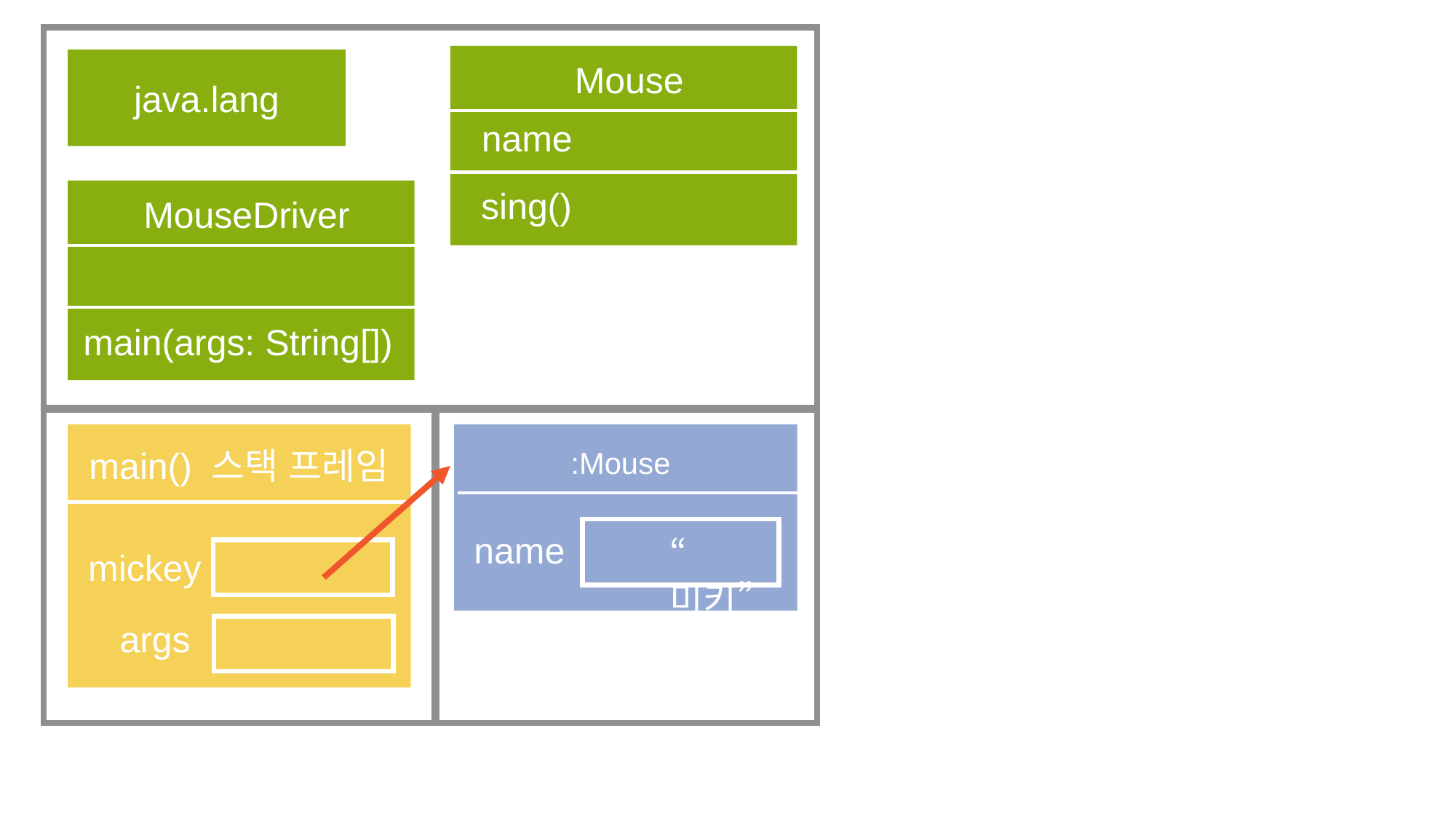

java.lang
Mouse
name
sing()

MouseDriver
main(args: String[])

main() 스택 프레임
:Mouse

name
“미키”
mickey

args